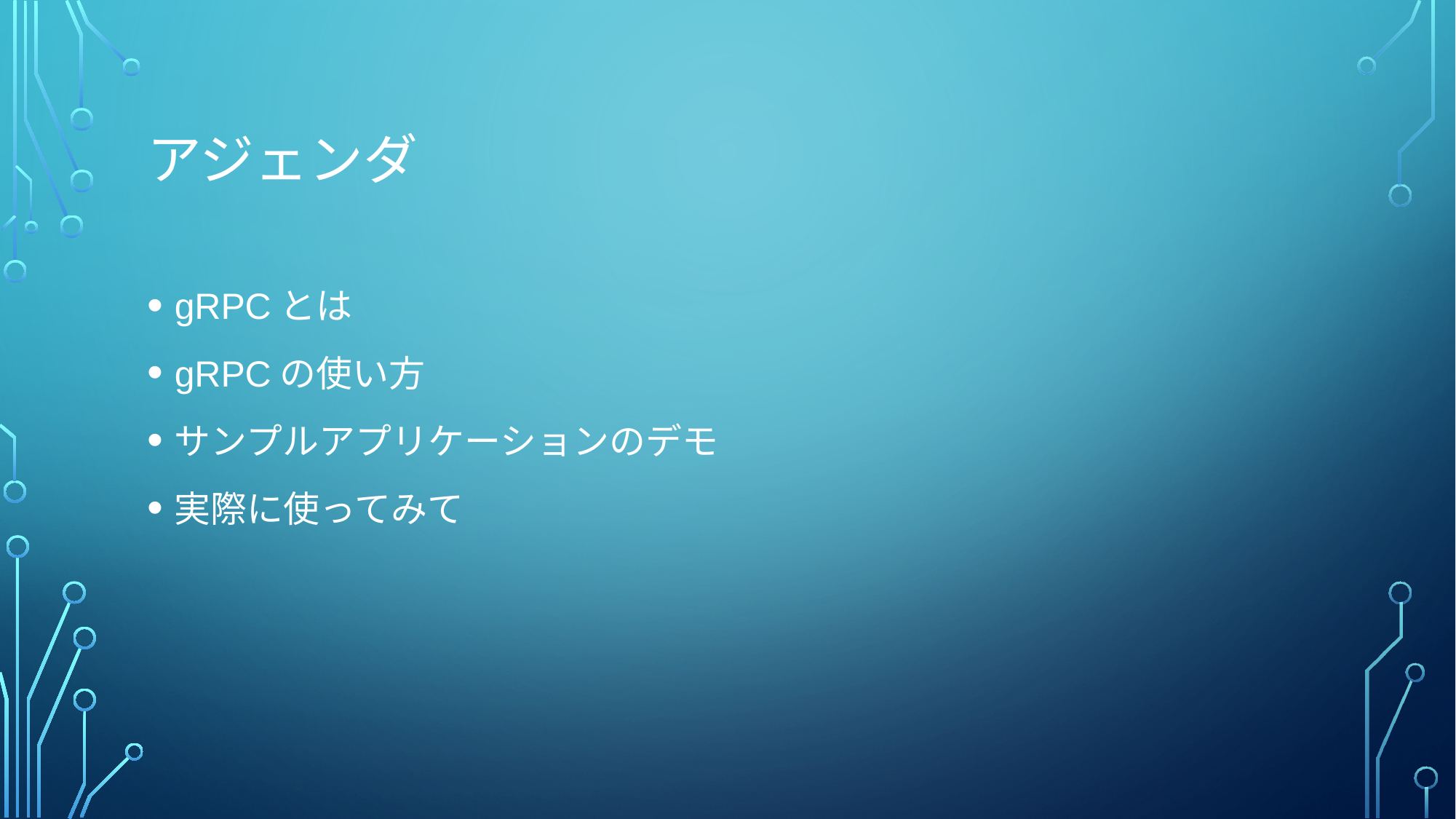

# アジェンダ
gRPCとは
gRPCの使い方
サンプルアプリケーションのデモ
実際に使ってみて